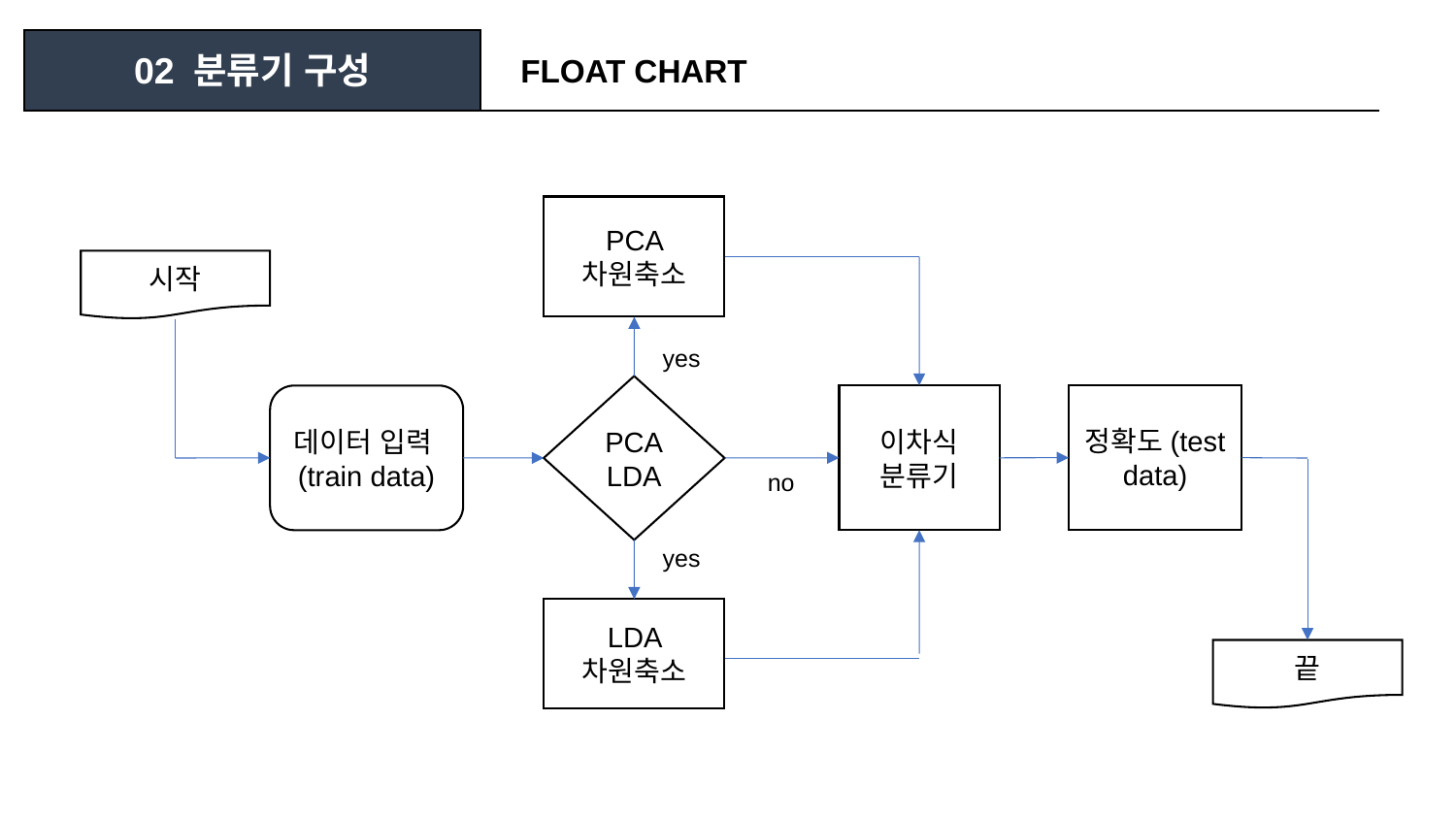

01 이론설명
02 분류기 구성
FLOAT CHART
PCA 차원축소
시작
yes
PCA
LDA
정확도(test data)
이차식 분류기
데이터 입력(train data)
no
yes
LDA 차원축소
끝